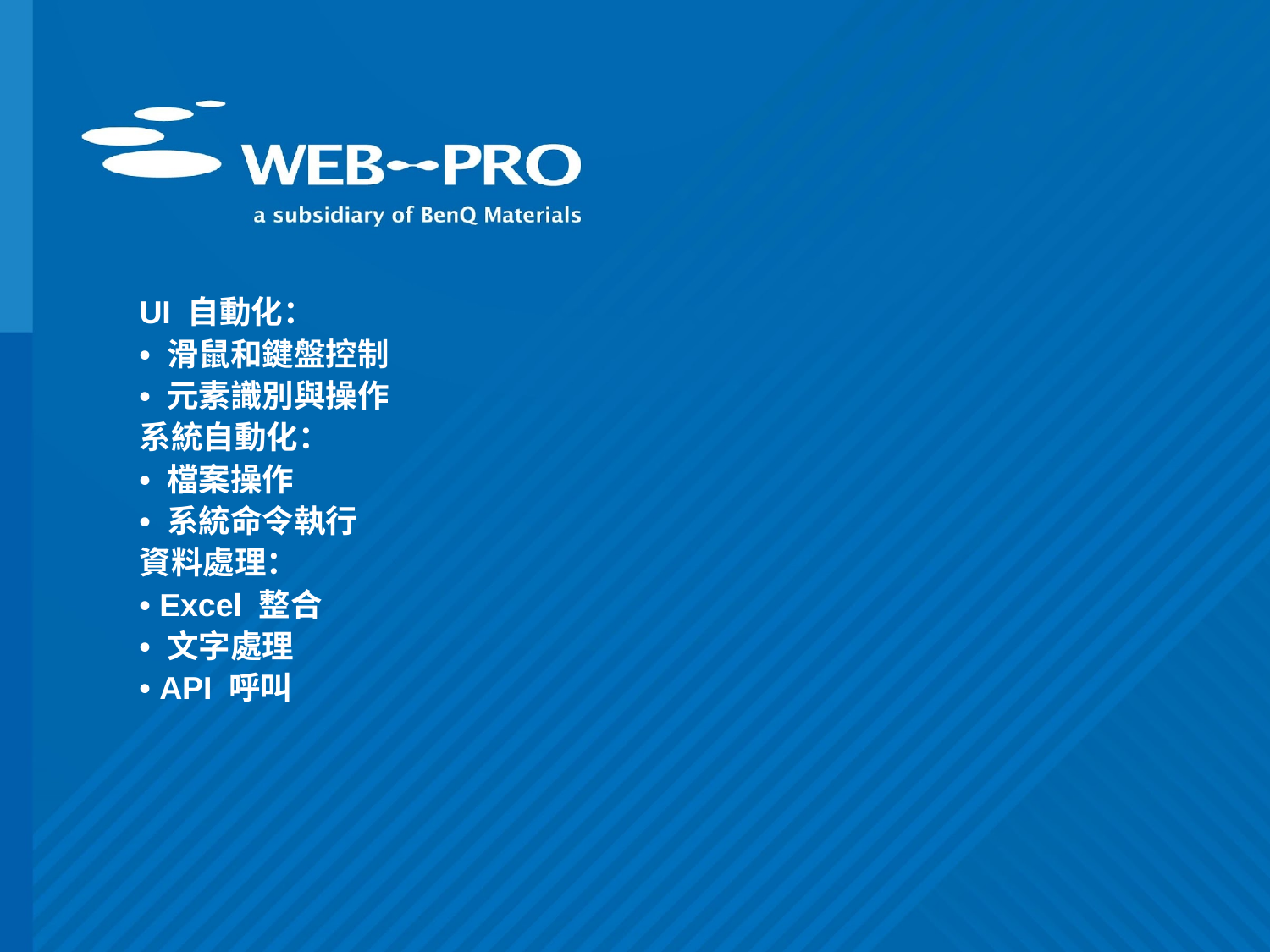

UI 自動化：
• 滑鼠和鍵盤控制
• 元素識別與操作
系統自動化：
• 檔案操作
• 系統命令執行
資料處理：
• Excel 整合
• 文字處理
• API 呼叫